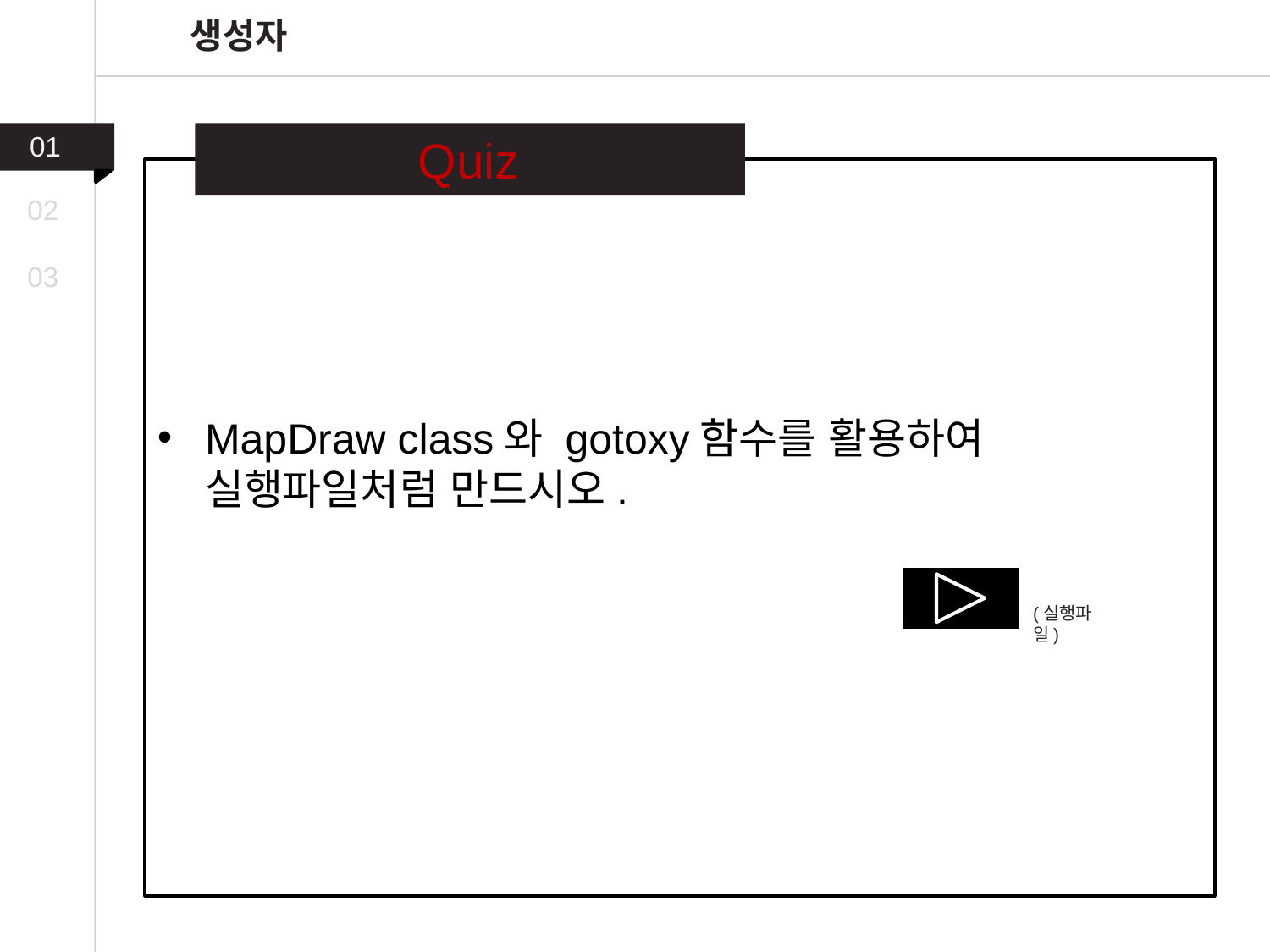

생성자
01

Quiz

02
03
MapDraw class와 gotoxy함수를 활용하여       실행파일처럼 만드시오.

(실행파일)